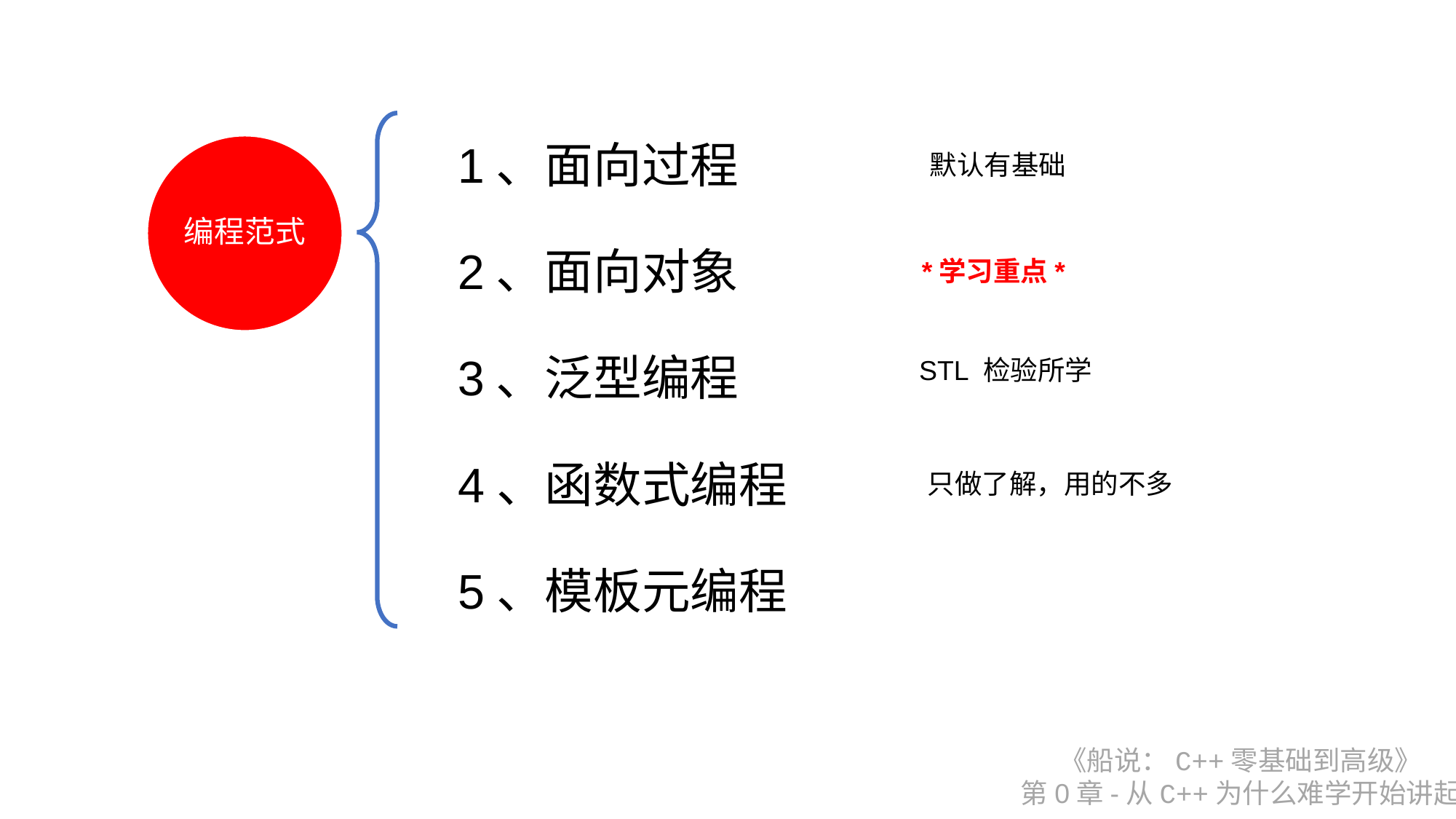

1、面向过程
编程范式
默认有基础
2、面向对象
*学习重点*
3、泛型编程
STL 检验所学
4、函数式编程
只做了解，用的不多
5、模板元编程